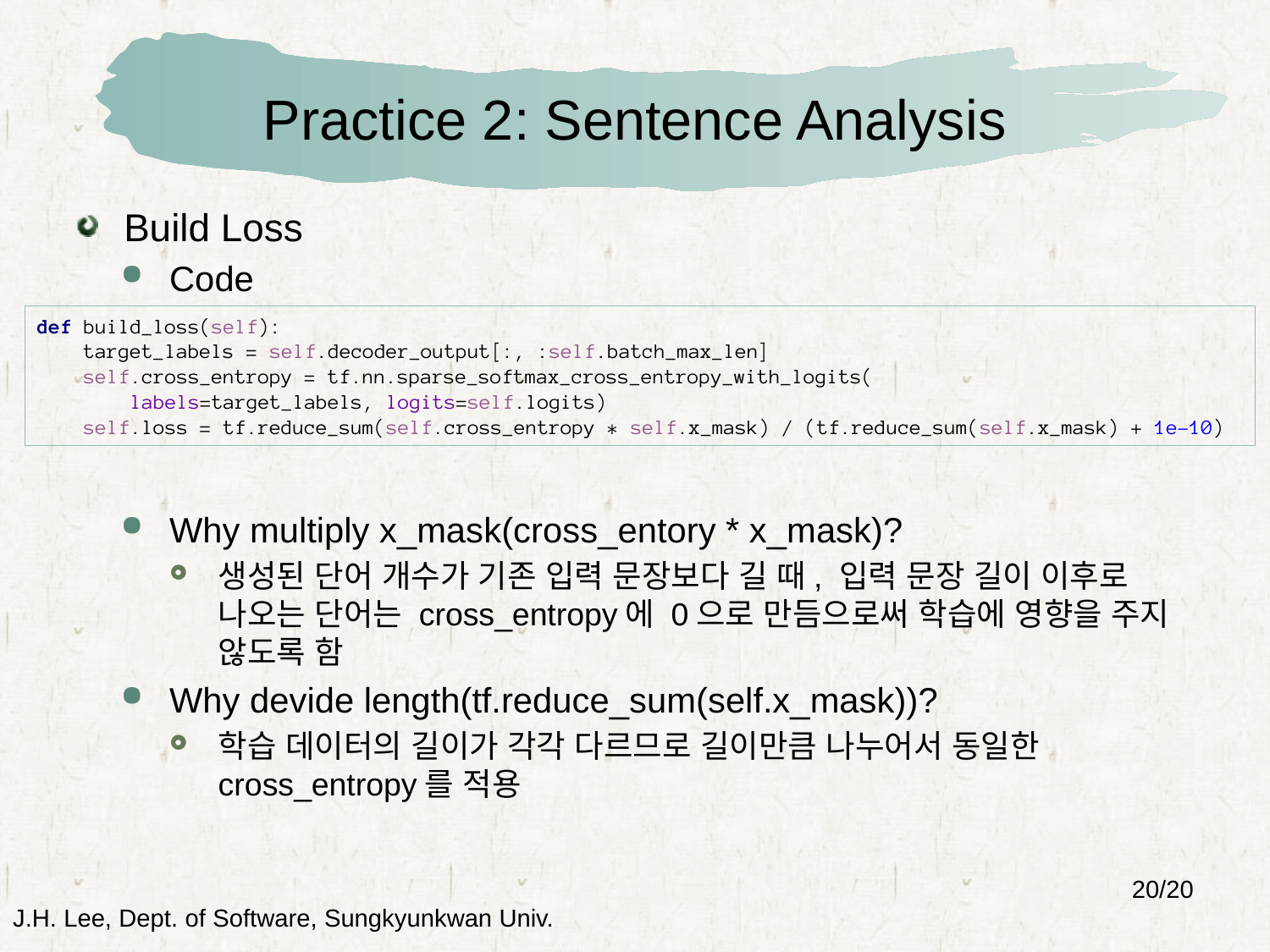

# Practice 2: Sentence Analysis
Build Loss
Code

Why multiply x_mask(cross_entory * x_mask)?
생성된 단어 개수가 기존 입력 문장보다 길 때, 입력 문장 길이 이후로 나오는 단어는 cross_entropy에 0으로 만듬으로써 학습에 영향을 주지 않도록 함
Why devide length(tf.reduce_sum(self.x_mask))?
학습 데이터의 길이가 각각 다르므로 길이만큼 나누어서 동일한 cross_entropy를 적용

def build_loss(self):
    target_labels = self.decoder_output[:, :self.batch_max_len]
    self.cross_entropy = tf.nn.sparse_softmax_cross_entropy_with_logits(
        labels=target_labels, logits=self.logits)
    self.loss = tf.reduce_sum(self.cross_entropy * self.x_mask) / (tf.reduce_sum(self.x_mask) + 1e-10)
20/20
J.H. Lee, Dept. of Software, Sungkyunkwan Univ.